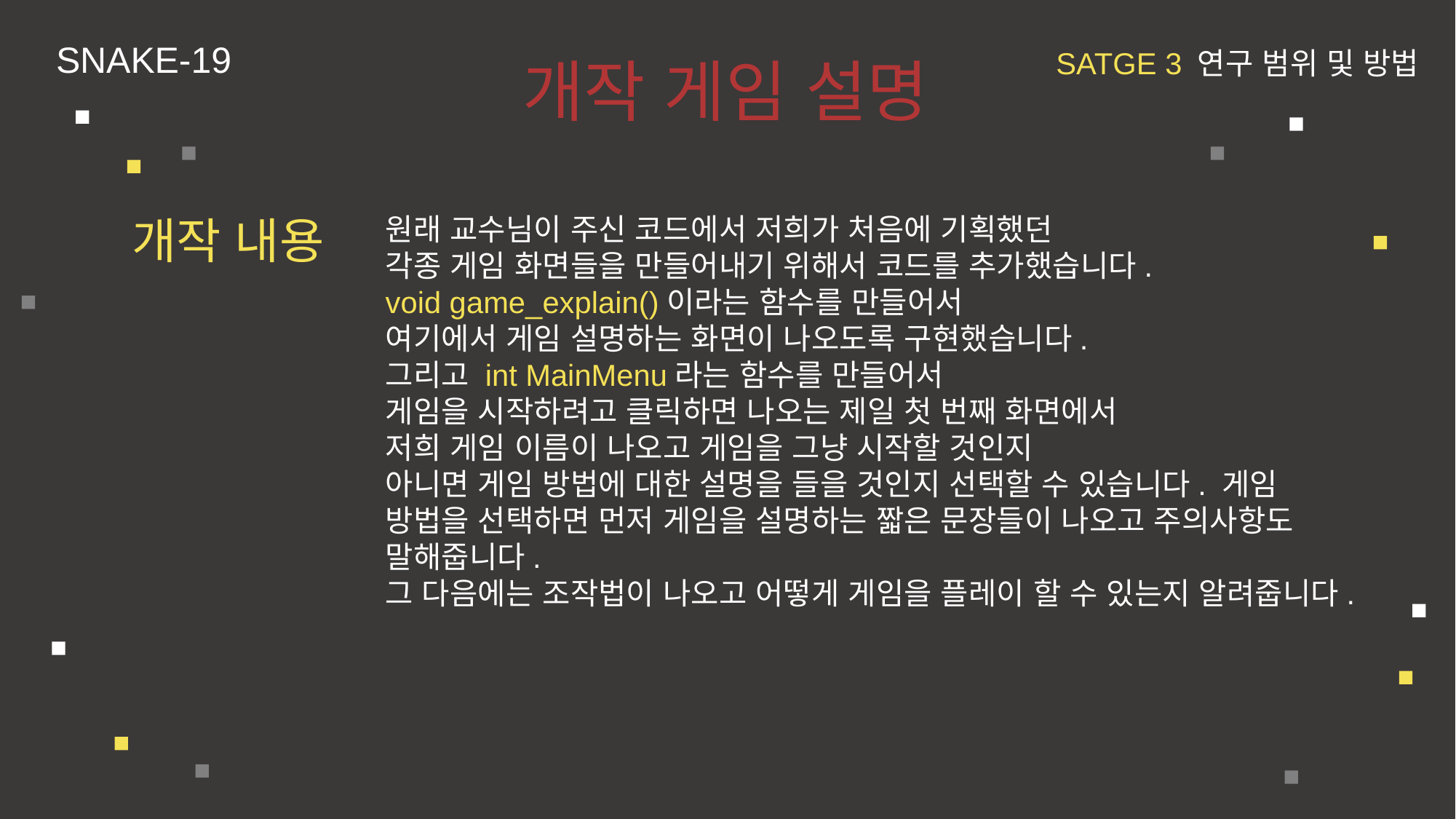

SNAKE-19
SATGE 3 연구 범위 및 방법
개작 게임 설명

개작 내용
원래 교수님이 주신 코드에서 저희가 처음에 기획했던
각종 게임 화면들을 만들어내기 위해서 코드를 추가했습니다.
void game_explain()이라는 함수를 만들어서
여기에서 게임 설명하는 화면이 나오도록 구현했습니다.
그리고 int MainMenu라는 함수를 만들어서
게임을 시작하려고 클릭하면 나오는 제일 첫 번째 화면에서
저희 게임 이름이 나오고 게임을 그냥 시작할 것인지
아니면 게임 방법에 대한 설명을 들을 것인지 선택할 수 있습니다. 게임 방법을 선택하면 먼저 게임을 설명하는 짧은 문장들이 나오고 주의사항도 말해줍니다.
그 다음에는 조작법이 나오고 어떻게 게임을 플레이 할 수 있는지 알려줍니다.